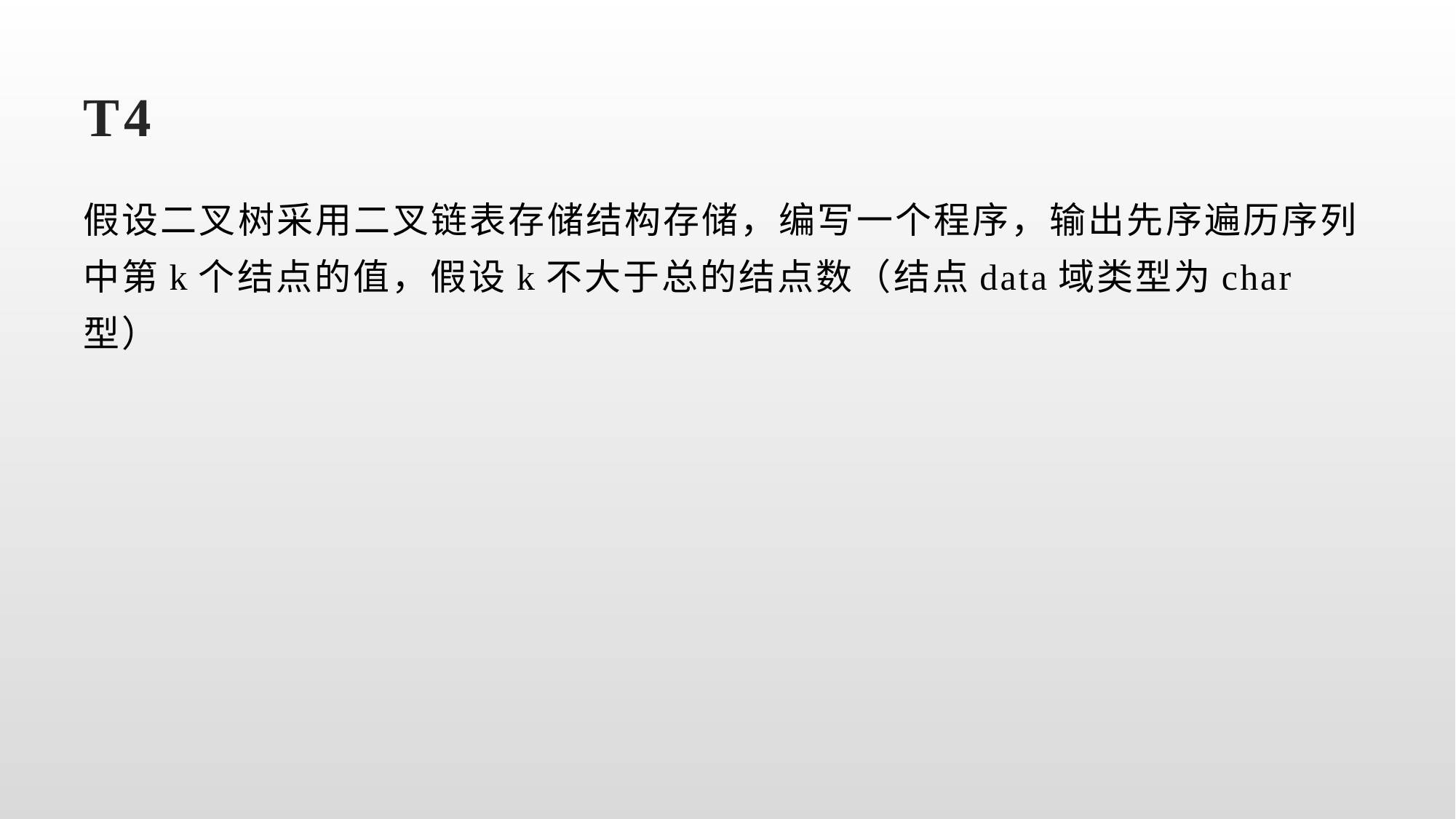

# T4
假设二叉树采用二叉链表存储结构存储，编写一个程序，输出先序遍历序列中第k个结点的值，假设k不大于总的结点数（结点data域类型为char型）